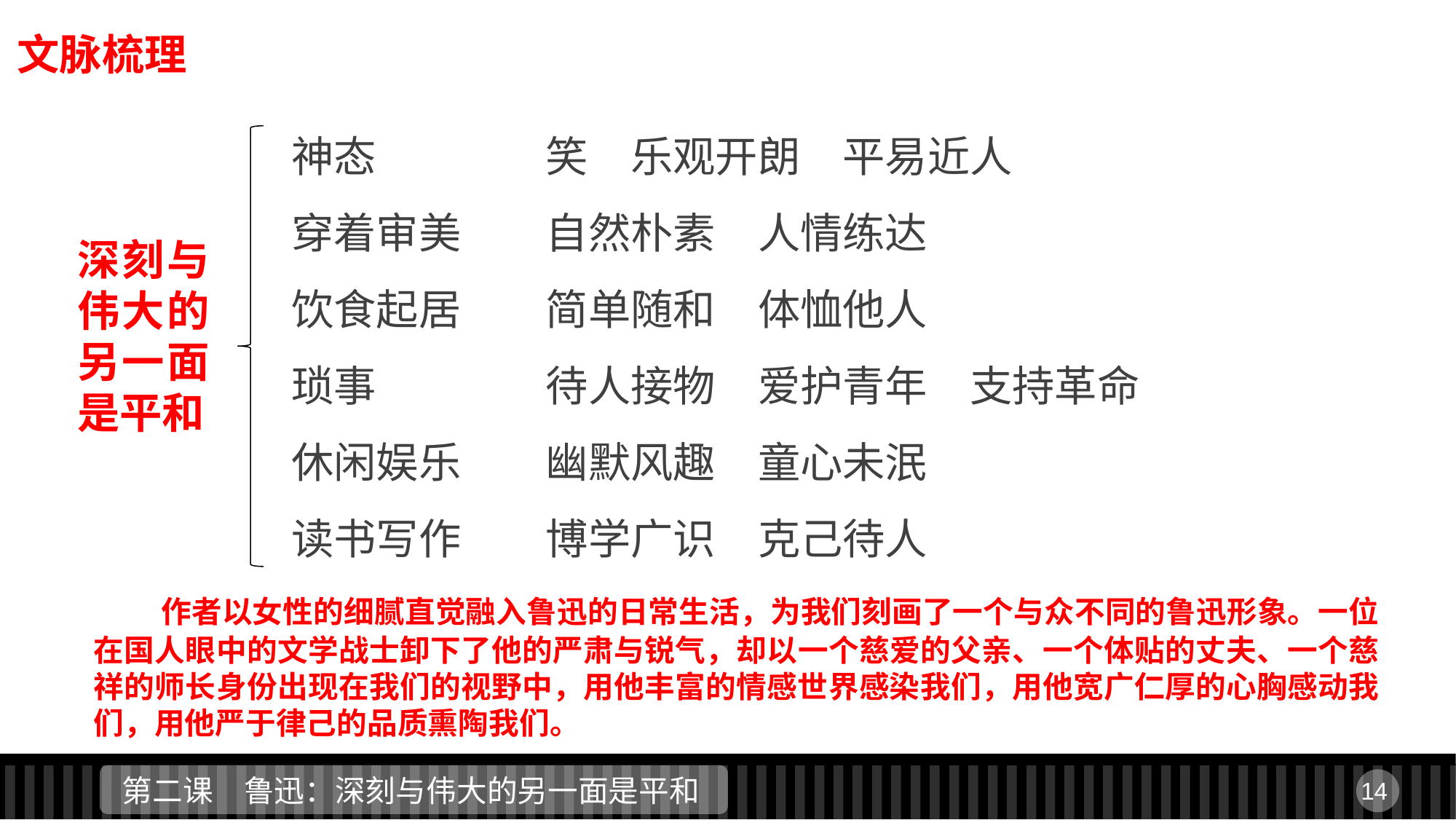

文脉梳理
神态　　　　笑　乐观开朗　平易近人
穿着审美　　自然朴素　人情练达
饮食起居　　简单随和　体恤他人
琐事　　　　待人接物　爱护青年　支持革命
休闲娱乐　　幽默风趣　童心未泯
读书写作　　博学广识　克己待人

深刻与伟大的另一面是平和
      作者以女性的细腻直觉融入鲁迅的日常生活，为我们刻画了一个与众不同的鲁迅形象。一位在国人眼中的文学战士卸下了他的严肃与锐气，却以一个慈爱的父亲、一个体贴的丈夫、一个慈祥的师长身份出现在我们的视野中，用他丰富的情感世界感染我们，用他宽广仁厚的心胸感动我们，用他严于律己的品质熏陶我们。